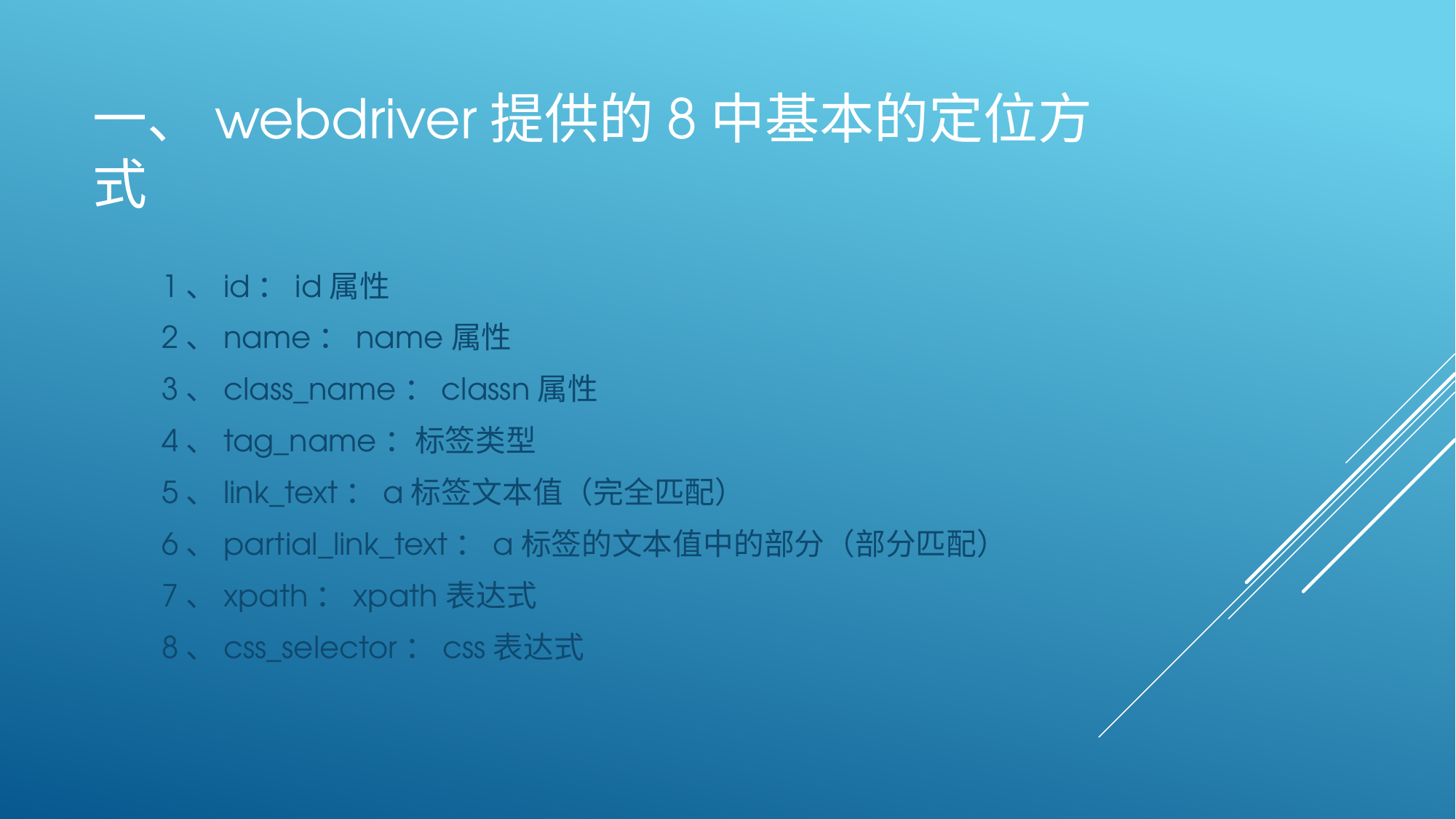

# 一、webdriver提供的8中基本的定位方式
1、id：id属性
2、name：name属性
3、class_name：classn属性
4、tag_name：标签类型
5、link_text：a标签文本值（完全匹配）
6、partial_link_text：a标签的文本值中的部分（部分匹配）
7、xpath：xpath表达式
8、css_selector：css表达式